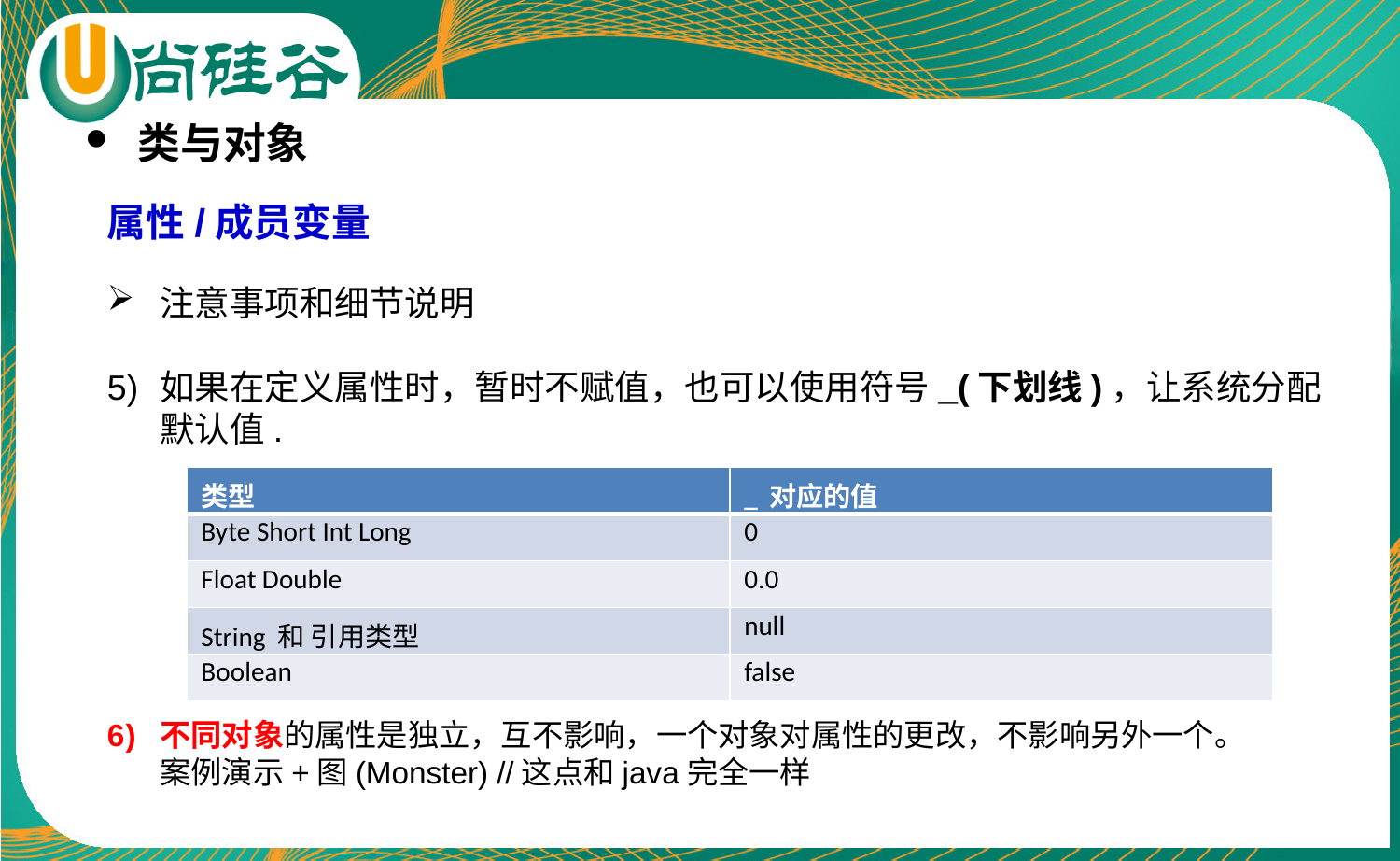

类与对象

属性/成员变量

注意事项和细节说明

如果在定义属性时，暂时不赋值，也可以使用符号_(下划线)，让系统分配默认值.

不同对象的属性是独立，互不影响，一个对象对属性的更改，不影响另外一个。
案例演示+图(Monster) //这点和java完全一样

| 类型 | \_ 对应的值 |
| --- | --- |
| Byte Short Int Long | 0 |
| Float Double | 0.0 |
| String 和 引用类型 | null |
| Boolean | false |